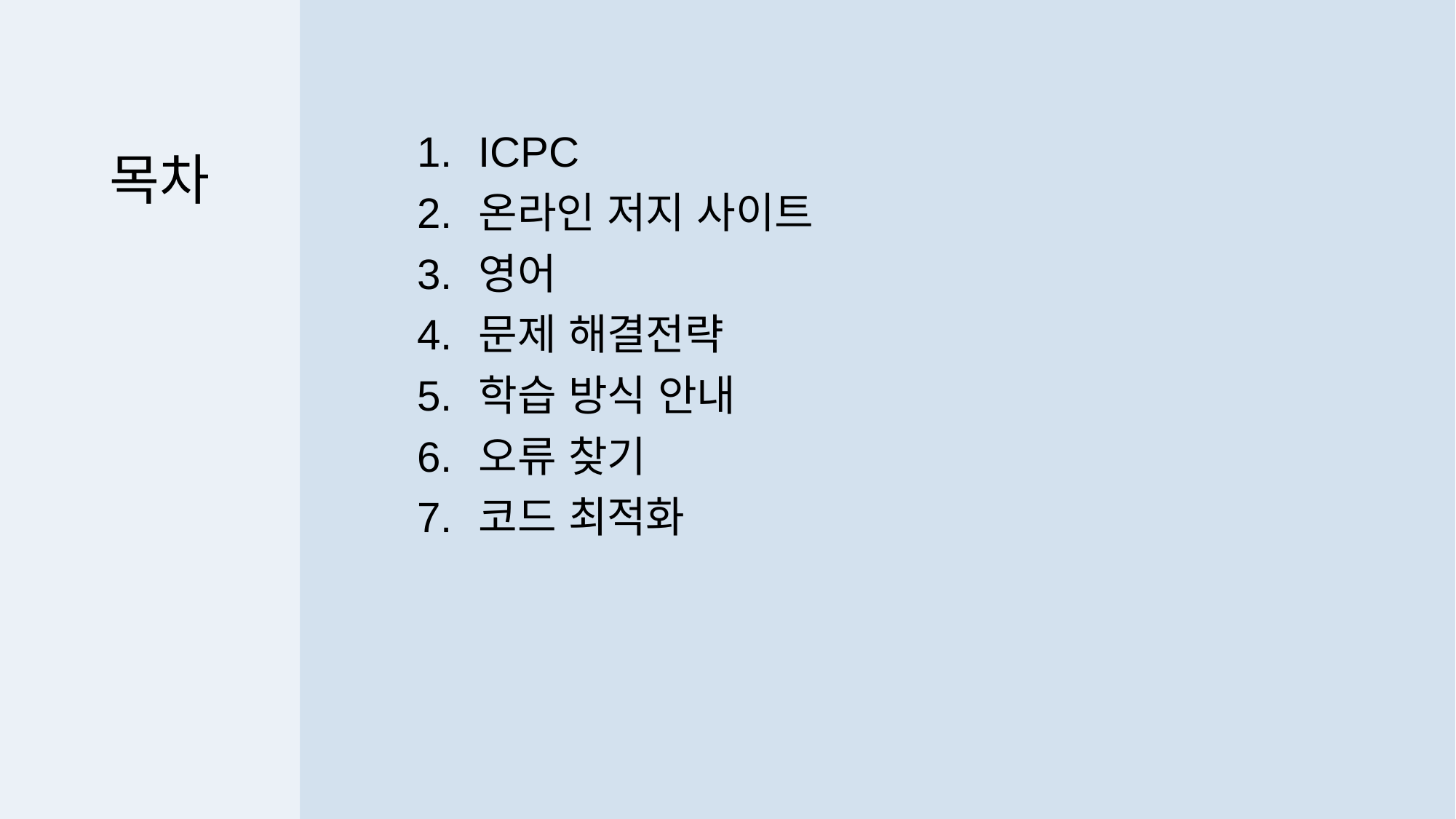

ICPC
온라인 저지 사이트
영어
문제 해결전략
학습 방식 안내
오류 찾기
코드 최적화